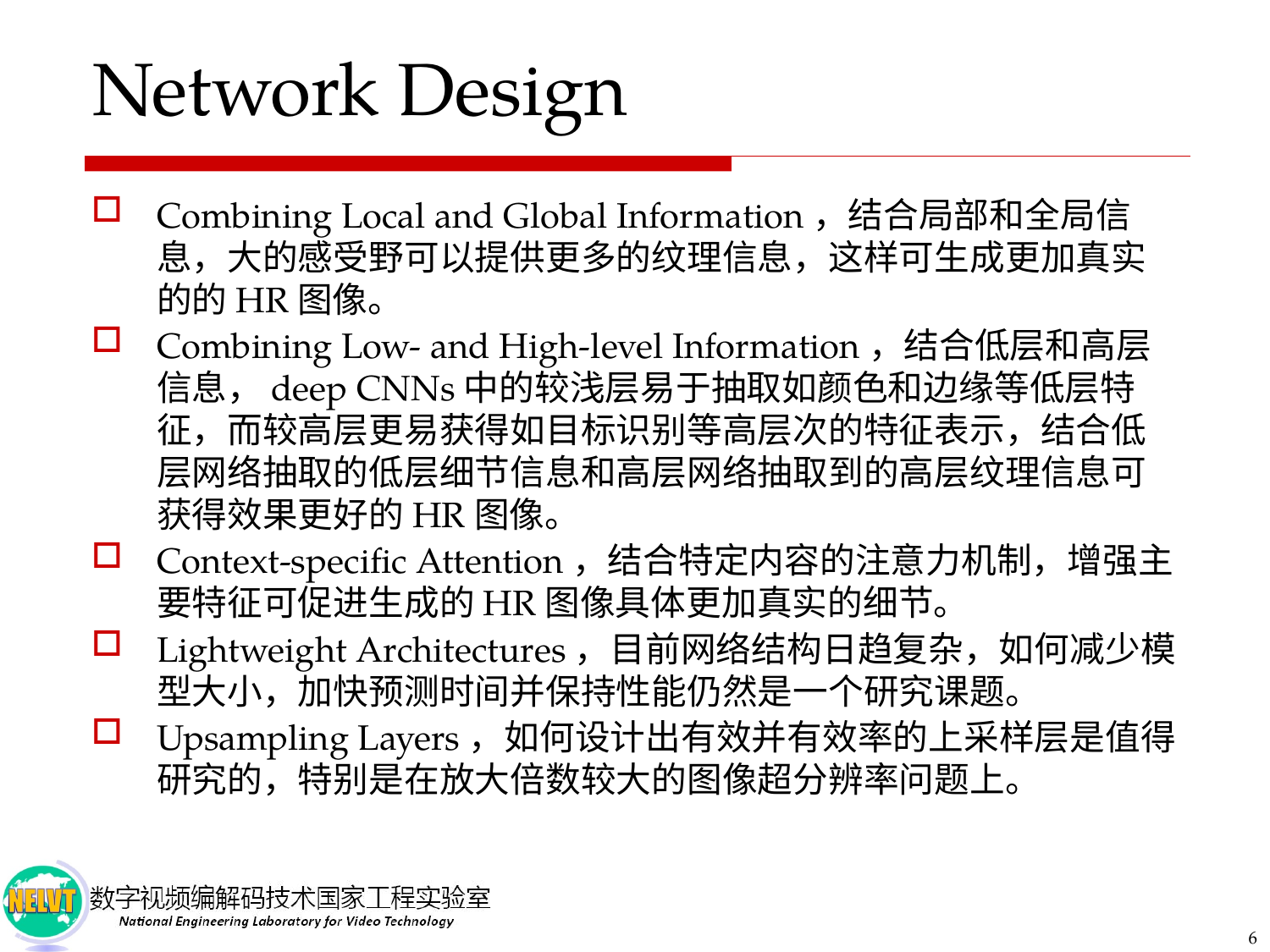

# Network Design
Combining Local and Global Information，结合局部和全局信息，大的感受野可以提供更多的纹理信息，这样可生成更加真实的的HR图像。
Combining Low- and High-level Information，结合低层和高层信息，deep CNNs中的较浅层易于抽取如颜色和边缘等低层特征，而较高层更易获得如目标识别等高层次的特征表示，结合低层网络抽取的低层细节信息和高层网络抽取到的高层纹理信息可获得效果更好的HR图像。
Context-specific Attention，结合特定内容的注意力机制，增强主要特征可促进生成的HR图像具体更加真实的细节。
Lightweight Architectures，目前网络结构日趋复杂，如何减少模型大小，加快预测时间并保持性能仍然是一个研究课题。
Upsampling Layers，如何设计出有效并有效率的上采样层是值得研究的，特别是在放大倍数较大的图像超分辨率问题上。
6